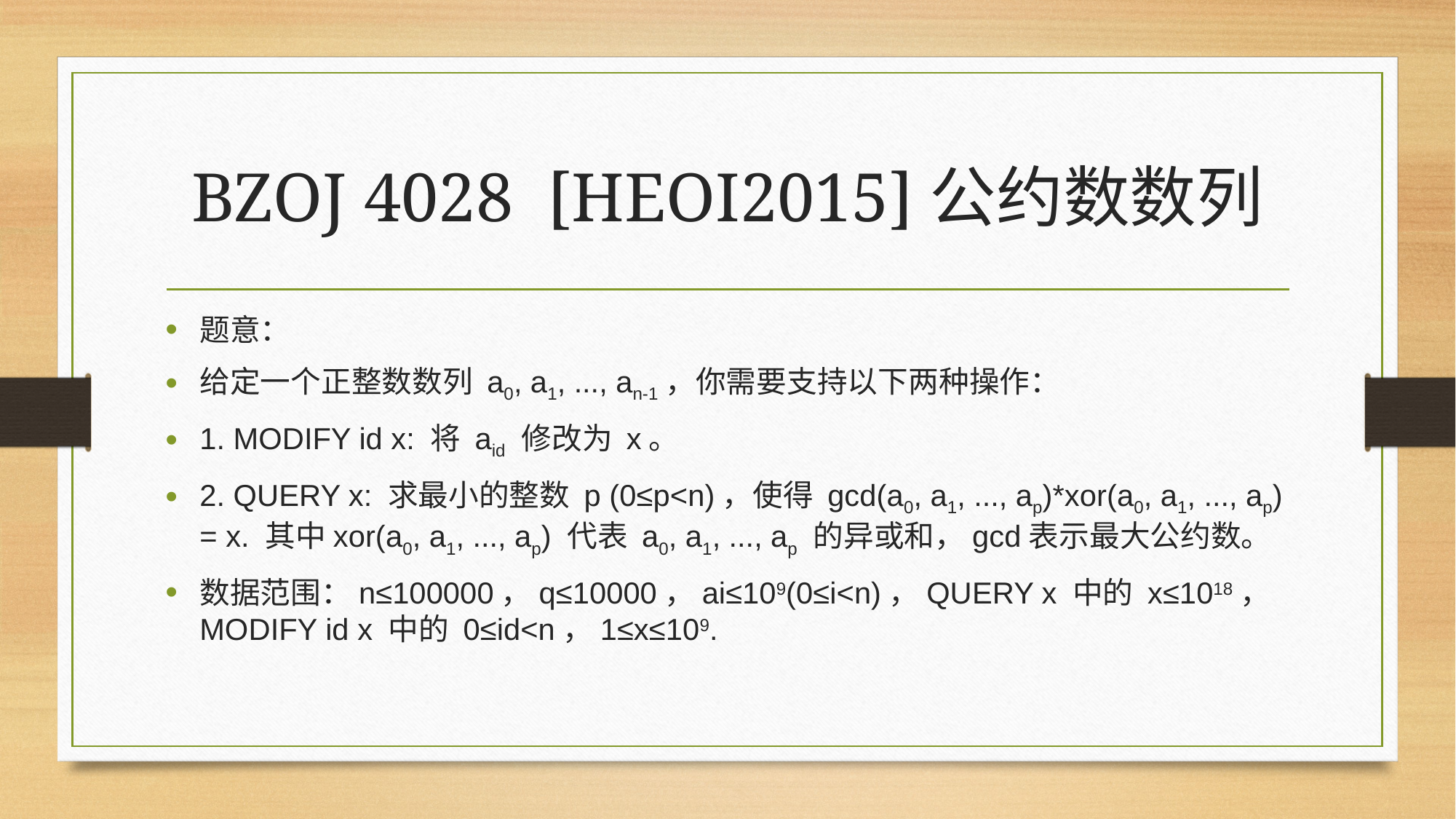

# BZOJ 4028  [HEOI2015]公约数数列
题意：
给定一个正整数数列 a0, a1, ..., an-1，你需要支持以下两种操作：
1. MODIFY id x: 将 aid 修改为 x。
2. QUERY x: 求最小的整数 p (0≤p<n)，使得 gcd(a0, a1, ..., ap)*xor(a0, a1, ..., ap) = x. 其中xor(a0, a1, ..., ap) 代表 a0, a1, ..., ap 的异或和，gcd表示最大公约数。
数据范围：n≤100000，q≤10000，ai≤109(0≤i<n)，QUERY x 中的 x≤1018，MODIFY id x 中的 0≤id<n，1≤x≤109.